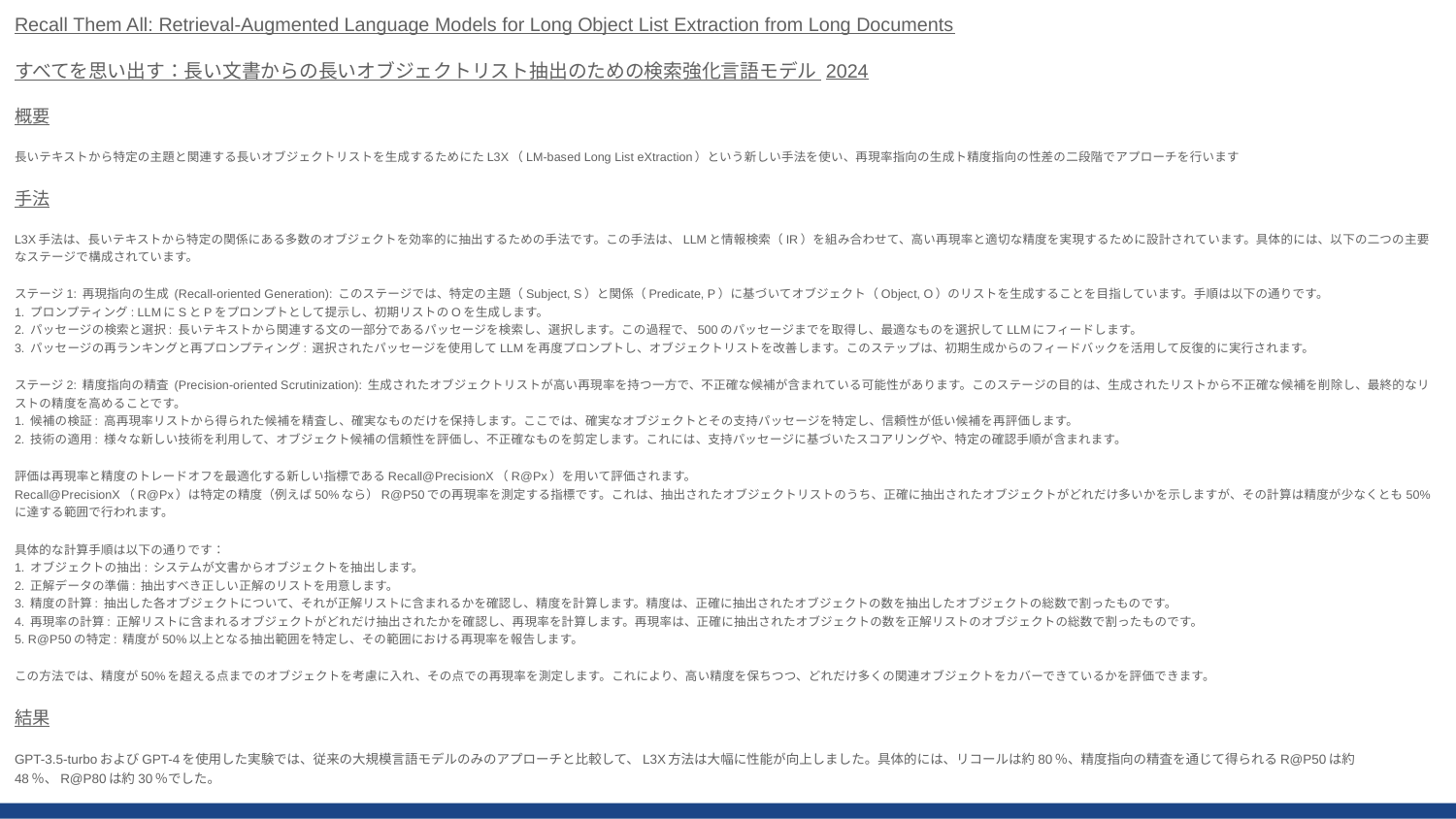

Recall Them All: Retrieval-Augmented Language Models for Long Object List Extraction from Long Documents
すべてを思い出す：長い文書からの長いオブジェクトリスト抽出のための検索強化言語モデル 2024
概要
長いテキストから特定の主題と関連する長いオブジェクトリストを生成するためにたL3X（LM-based Long List eXtraction）という新しい手法を使い、再現率指向の生成ト精度指向の性差の二段階でアプローチを行います
手法
L3X手法は、長いテキストから特定の関係にある多数のオブジェクトを効率的に抽出するための手法です。この手法は、LLMと情報検索（IR）を組み合わせて、高い再現率と適切な精度を実現するために設計されています。具体的には、以下の二つの主要なステージで構成されています。
ステージ1: 再現指向の生成 (Recall-oriented Generation): このステージでは、特定の主題（Subject, S）と関係（Predicate, P）に基づいてオブジェクト（Object, O）のリストを生成することを目指しています。手順は以下の通りです。
1. プロンプティング: LLMにSとPをプロンプトとして提示し、初期リストのOを生成します。
2. パッセージの検索と選択: 長いテキストから関連する文の一部分であるパッセージを検索し、選択します。この過程で、500のパッセージまでを取得し、最適なものを選択してLLMにフィードします。
3. パッセージの再ランキングと再プロンプティング: 選択されたパッセージを使用してLLMを再度プロンプトし、オブジェクトリストを改善します。このステップは、初期生成からのフィードバックを活用して反復的に実行されます。
ステージ2: 精度指向の精査 (Precision-oriented Scrutinization): 生成されたオブジェクトリストが高い再現率を持つ一方で、不正確な候補が含まれている可能性があります。このステージの目的は、生成されたリストから不正確な候補を削除し、最終的なリストの精度を高めることです。
1. 候補の検証: 高再現率リストから得られた候補を精査し、確実なものだけを保持します。ここでは、確実なオブジェクトとその支持パッセージを特定し、信頼性が低い候補を再評価します。
2. 技術の適用: 様々な新しい技術を利用して、オブジェクト候補の信頼性を評価し、不正確なものを剪定します。これには、支持パッセージに基づいたスコアリングや、特定の確認手順が含まれます。
評価は再現率と精度のトレードオフを最適化する新しい指標であるRecall@PrecisionX（R@Px）を用いて評価されます。
Recall@PrecisionX（R@Px）は特定の精度（例えば50%なら）R@P50での再現率を測定する指標です。これは、抽出されたオブジェクトリストのうち、正確に抽出されたオブジェクトがどれだけ多いかを示しますが、その計算は精度が少なくとも50%に達する範囲で行われます。
具体的な計算手順は以下の通りです：
1. オブジェクトの抽出: システムが文書からオブジェクトを抽出します。
2. 正解データの準備: 抽出すべき正しい正解のリストを用意します。
3. 精度の計算: 抽出した各オブジェクトについて、それが正解リストに含まれるかを確認し、精度を計算します。精度は、正確に抽出されたオブジェクトの数を抽出したオブジェクトの総数で割ったものです。
4. 再現率の計算: 正解リストに含まれるオブジェクトがどれだけ抽出されたかを確認し、再現率を計算します。再現率は、正確に抽出されたオブジェクトの数を正解リストのオブジェクトの総数で割ったものです。
5. R@P50の特定: 精度が50%以上となる抽出範囲を特定し、その範囲における再現率を報告します。
この方法では、精度が50%を超える点までのオブジェクトを考慮に入れ、その点での再現率を測定します。これにより、高い精度を保ちつつ、どれだけ多くの関連オブジェクトをカバーできているかを評価できます。
結果
GPT-3.5-turboおよびGPT-4を使用した実験では、従来の大規模言語モデルのみのアプローチと比較して、L3X方法は大幅に性能が向上しました。具体的には、リコールは約80％、精度指向の精査を通じて得られるR@P50は約48％、R@P80は約30％でした。